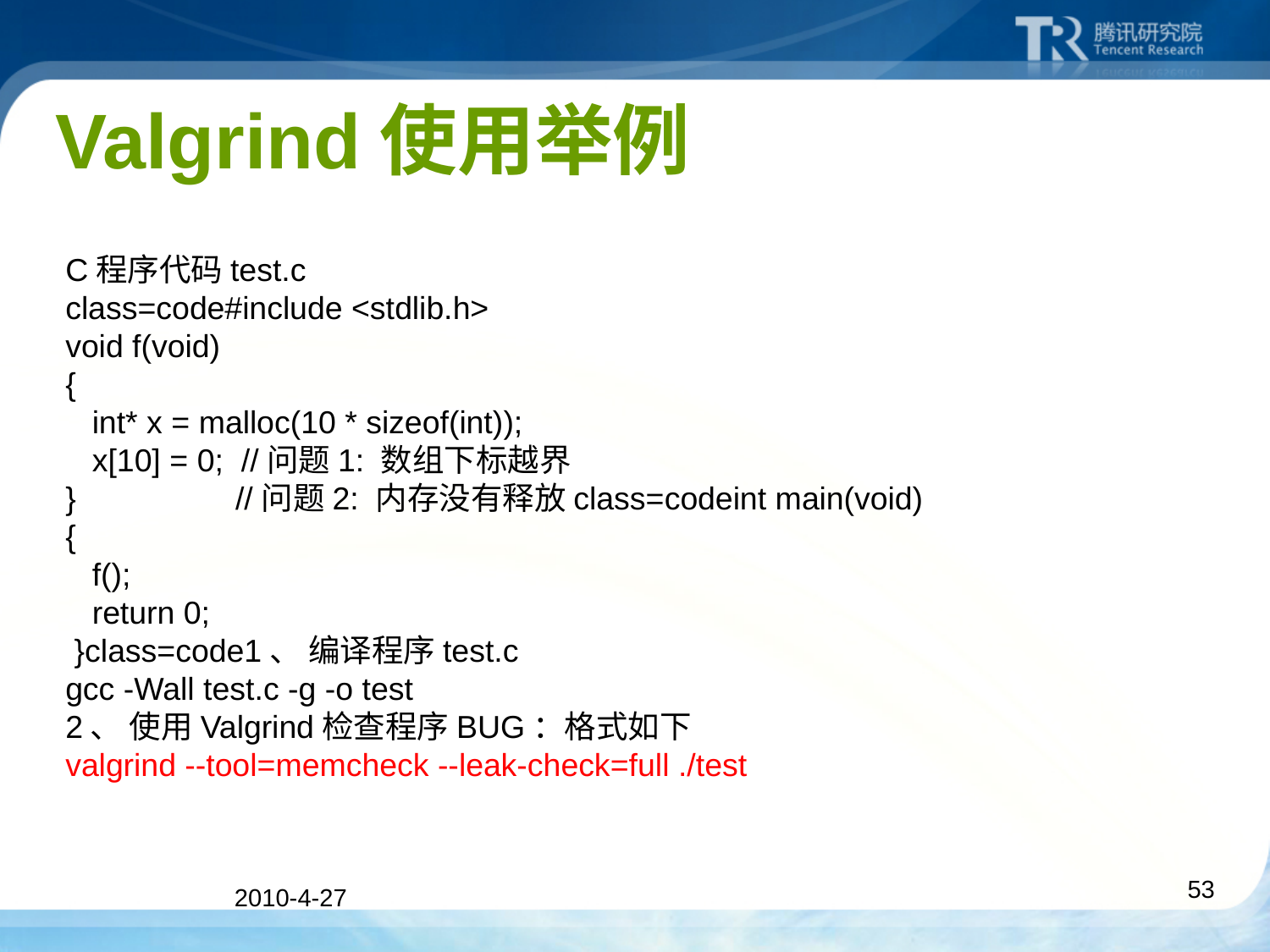

# Valgrind使用举例
C程序代码test.c
class=code#include <stdlib.h>
void f(void)
{
   int* x = malloc(10 * sizeof(int));
   x[10] = 0;  //问题1: 数组下标越界
}                  //问题2: 内存没有释放class=codeint main(void)
{
   f();
   return 0;
 }class=code1、 编译程序test.c
gcc -Wall test.c -g -o test
2、 使用Valgrind检查程序BUG：格式如下
valgrind --tool=memcheck --leak-check=full ./test
2010-4-27
53